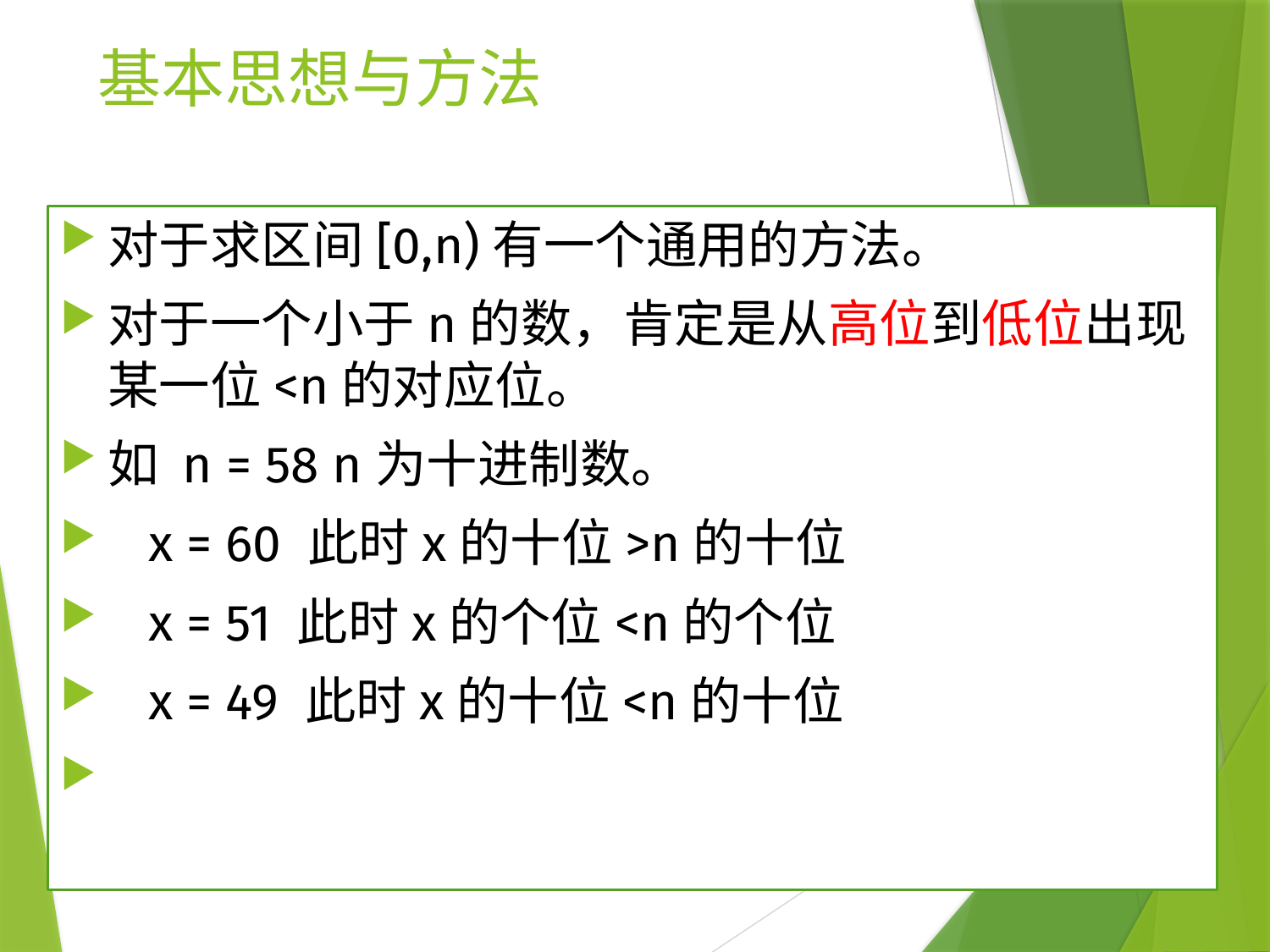

基本思想与方法
对于求区间[0,n)有一个通用的方法。
对于一个小于n的数，肯定是从高位到低位出现某一位<n的对应位。
如 n = 58 n为十进制数。
   x = 60 此时x的十位>n的十位
   x = 51 此时x的个位<n的个位
   x = 49 此时x的十位<n的十位